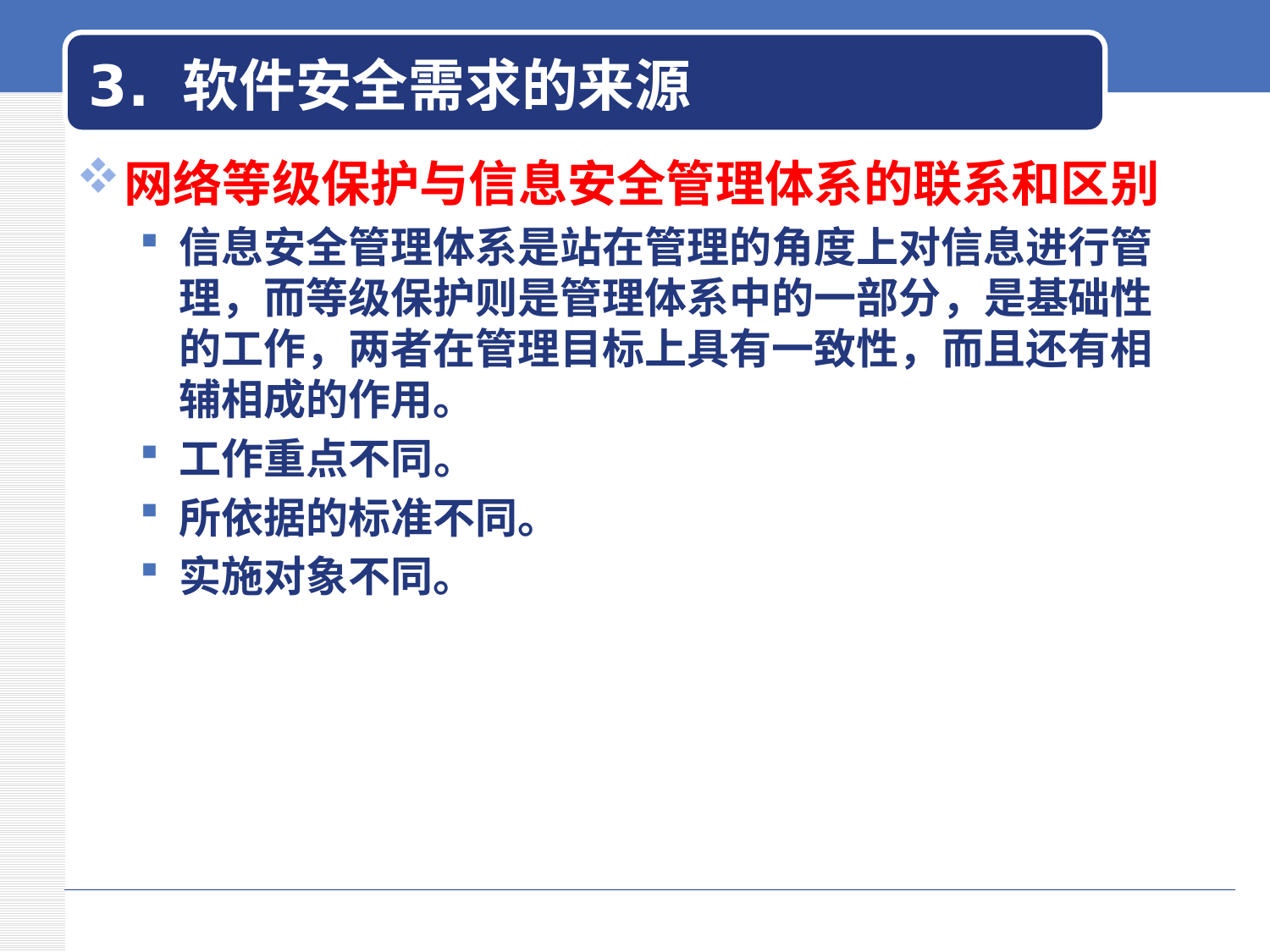

# 3. 软件安全需求的来源
网络等级保护与信息安全管理体系的联系和区别
信息安全管理体系是站在管理的角度上对信息进行管理，而等级保护则是管理体系中的一部分，是基础性的工作，两者在管理目标上具有一致性，而且还有相辅相成的作用。
工作重点不同。
所依据的标准不同。
实施对象不同。